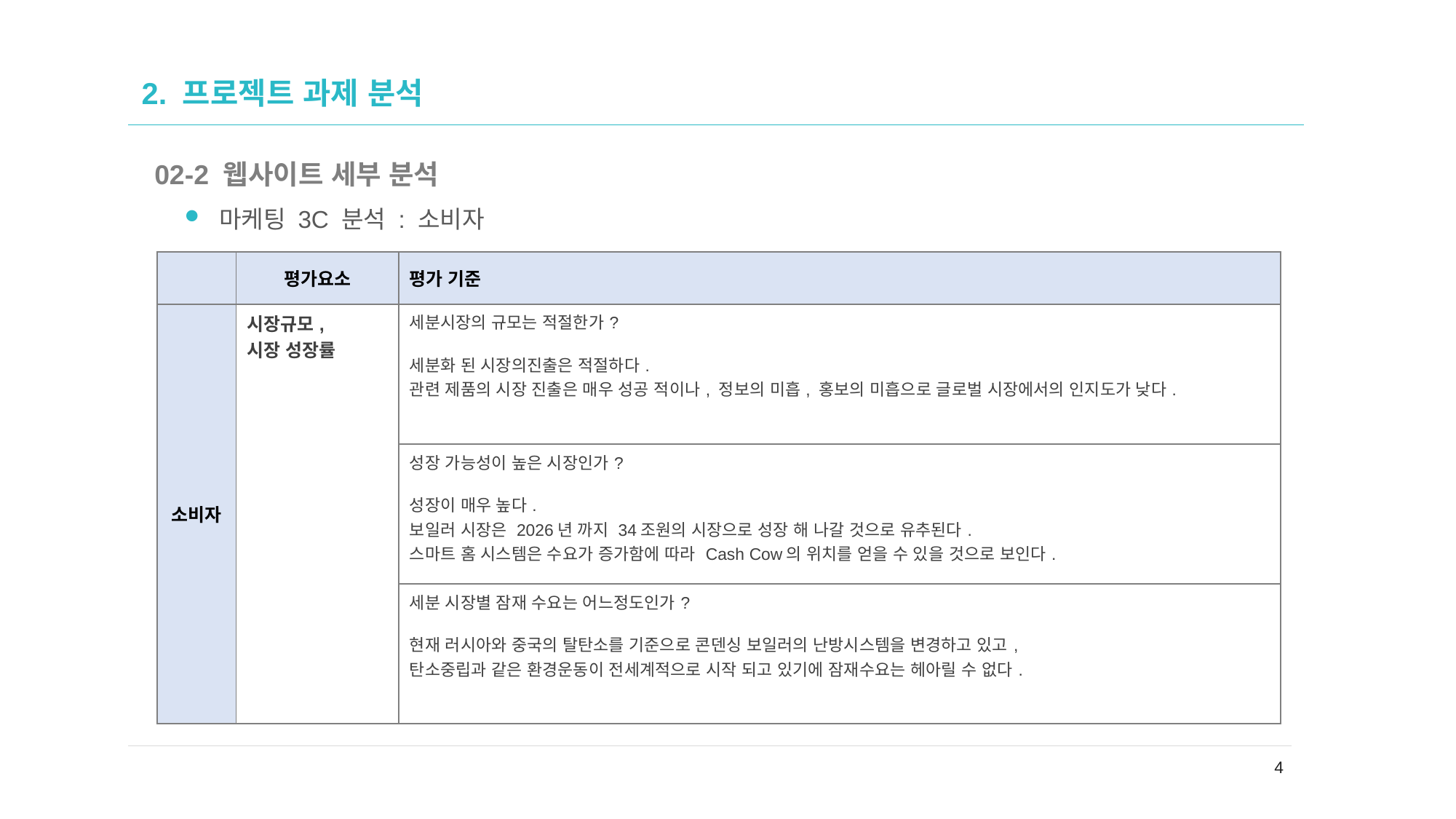

02
# 2. 프로젝트 과제 분석
02-2 웹사이트 세부 분석
마케팅 3C 분석 : 소비자

|  | 평가요소 | 평가 기준 |
| --- | --- | --- |
| 소비자 | 시장규모, 시장 성장률 | 세분시장의 규모는 적절한가? 세분화 된 시장의진출은 적절하다. 관련 제품의 시장 진출은 매우 성공 적이나, 정보의 미흡, 홍보의 미흡으로 글로벌 시장에서의 인지도가 낮다. |
|  |  | 성장 가능성이 높은 시장인가? 성장이 매우 높다. 보일러 시장은 2026년 까지 34조원의 시장으로 성장 해 나갈 것으로 유추된다. 스마트 홈 시스템은 수요가 증가함에 따라 Cash Cow의 위치를 얻을 수 있을 것으로 보인다. |
|  |  | 세분 시장별 잠재 수요는 어느정도인가? 현재 러시아와 중국의 탈탄소를 기준으로 콘덴싱 보일러의 난방시스템을 변경하고 있고, 탄소중립과 같은 환경운동이 전세계적으로 시작 되고 있기에 잠재수요는 헤아릴 수 없다. |
4